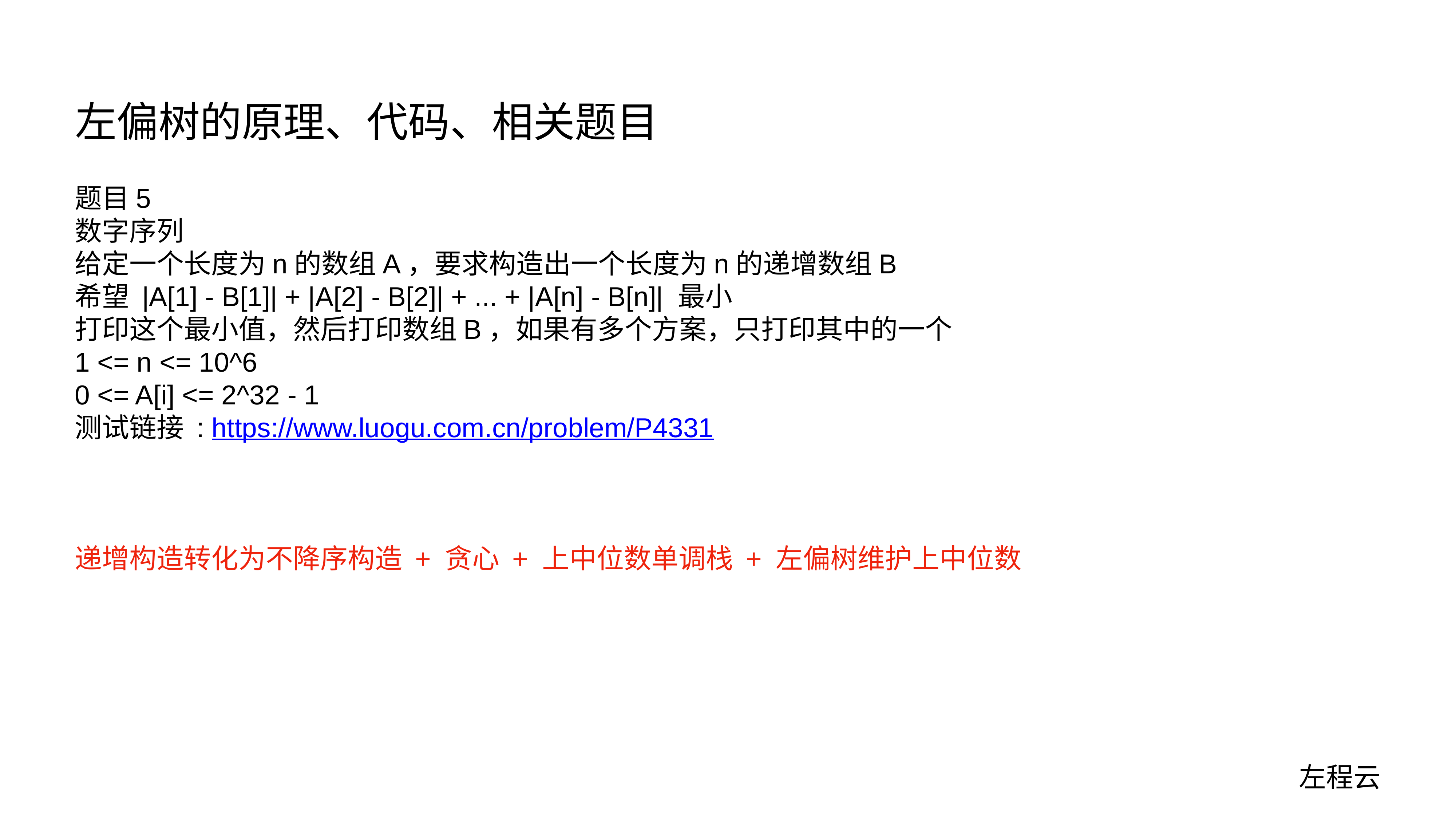

# 左偏树的原理、代码、相关题目
题目5
数字序列
给定一个长度为n的数组A，要求构造出一个长度为n的递增数组B
希望 |A[1] - B[1]| + |A[2] - B[2]| + ... + |A[n] - B[n]| 最小
打印这个最小值，然后打印数组B，如果有多个方案，只打印其中的一个
1 <= n <= 10^6
0 <= A[i] <= 2^32 - 1
测试链接 : https://www.luogu.com.cn/problem/P4331

递增构造转化为不降序构造 + 贪心 + 上中位数单调栈 + 左偏树维护上中位数
左程云